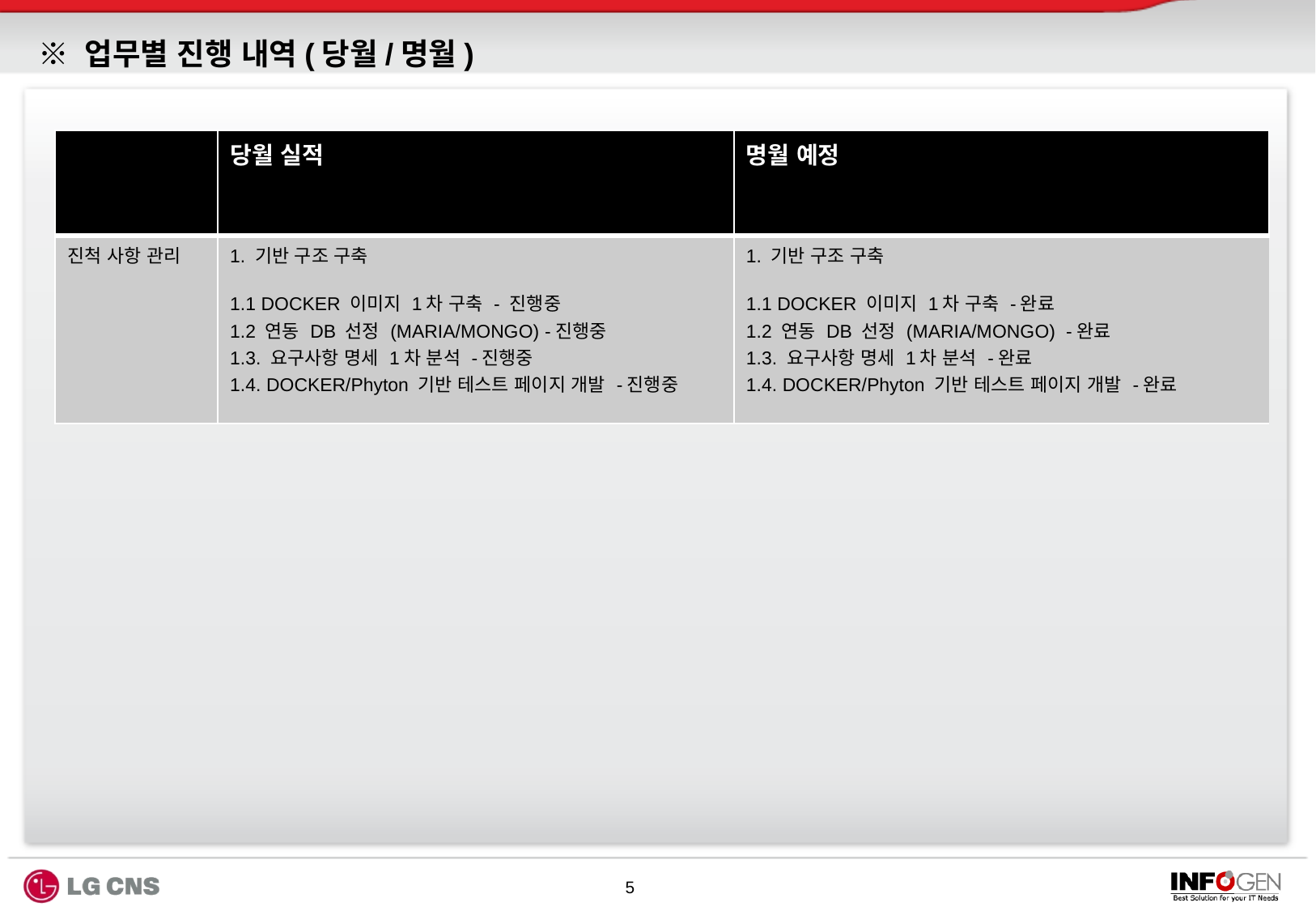

# ※ 업무별 진행 내역(당월/명월)
|  | 당월 실적 | 명월 예정 |
| --- | --- | --- |
| 진척 사항 관리 | 1. 기반 구조 구축 1.1 DOCKER 이미지 1차 구축 - 진행중 1.2 연동 DB 선정 (MARIA/MONGO) -진행중 1.3. 요구사항 명세 1차 분석 -진행중 1.4. DOCKER/Phyton 기반 테스트 페이지 개발 -진행중 | 1. 기반 구조 구축 1.1 DOCKER 이미지 1차 구축 -완료 1.2 연동 DB 선정 (MARIA/MONGO) -완료 1.3. 요구사항 명세 1차 분석 -완료 1.4. DOCKER/Phyton 기반 테스트 페이지 개발 -완료 |